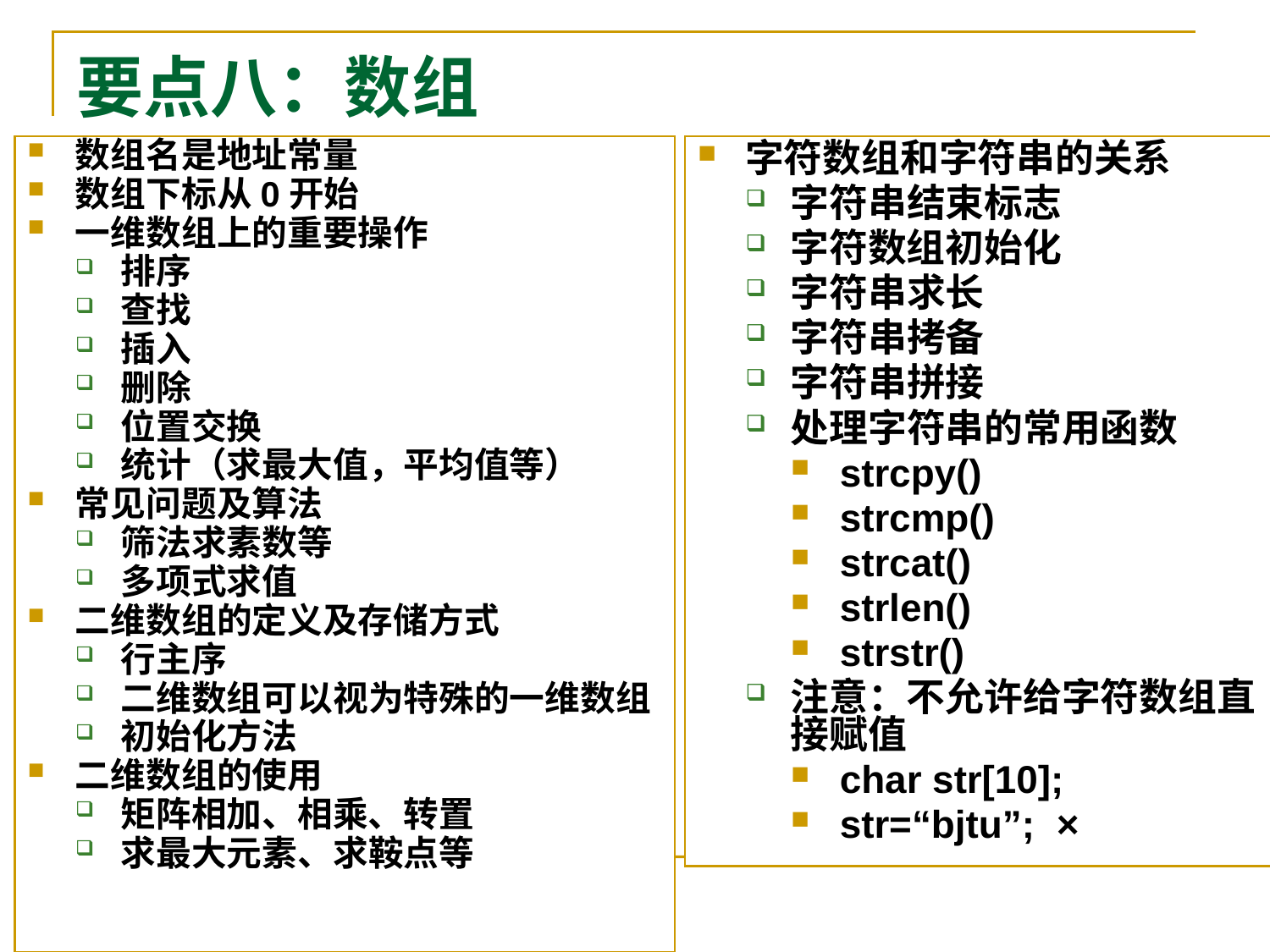

# 要点八：数组
数组名是地址常量
数组下标从0开始
一维数组上的重要操作
排序
查找
插入
删除
位置交换
统计（求最大值，平均值等）
常见问题及算法
筛法求素数等
多项式求值
二维数组的定义及存储方式
行主序
二维数组可以视为特殊的一维数组
初始化方法
二维数组的使用
矩阵相加、相乘、转置
求最大元素、求鞍点等

字符数组和字符串的关系
字符串结束标志
字符数组初始化
字符串求长
字符串拷备
字符串拼接
处理字符串的常用函数
strcpy()
strcmp()
strcat()
strlen()
strstr()
注意：不允许给字符数组直接赋值
char str[10];
str=“bjtu”;  ×